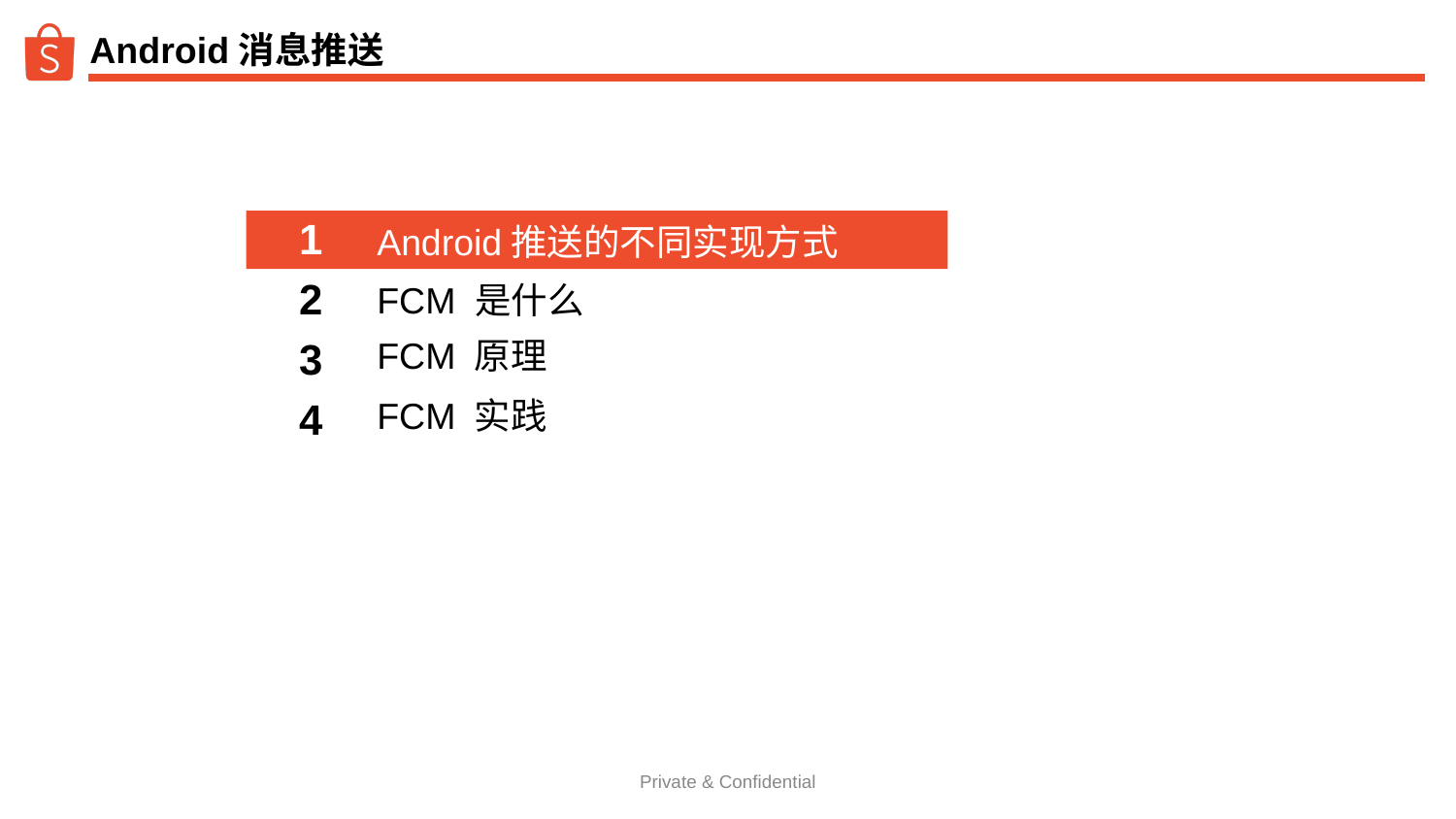

# Android消息推送
1

Android推送的不同实现方式
2
FCM 是什么
3
FCM 原理
4
FCM 实践